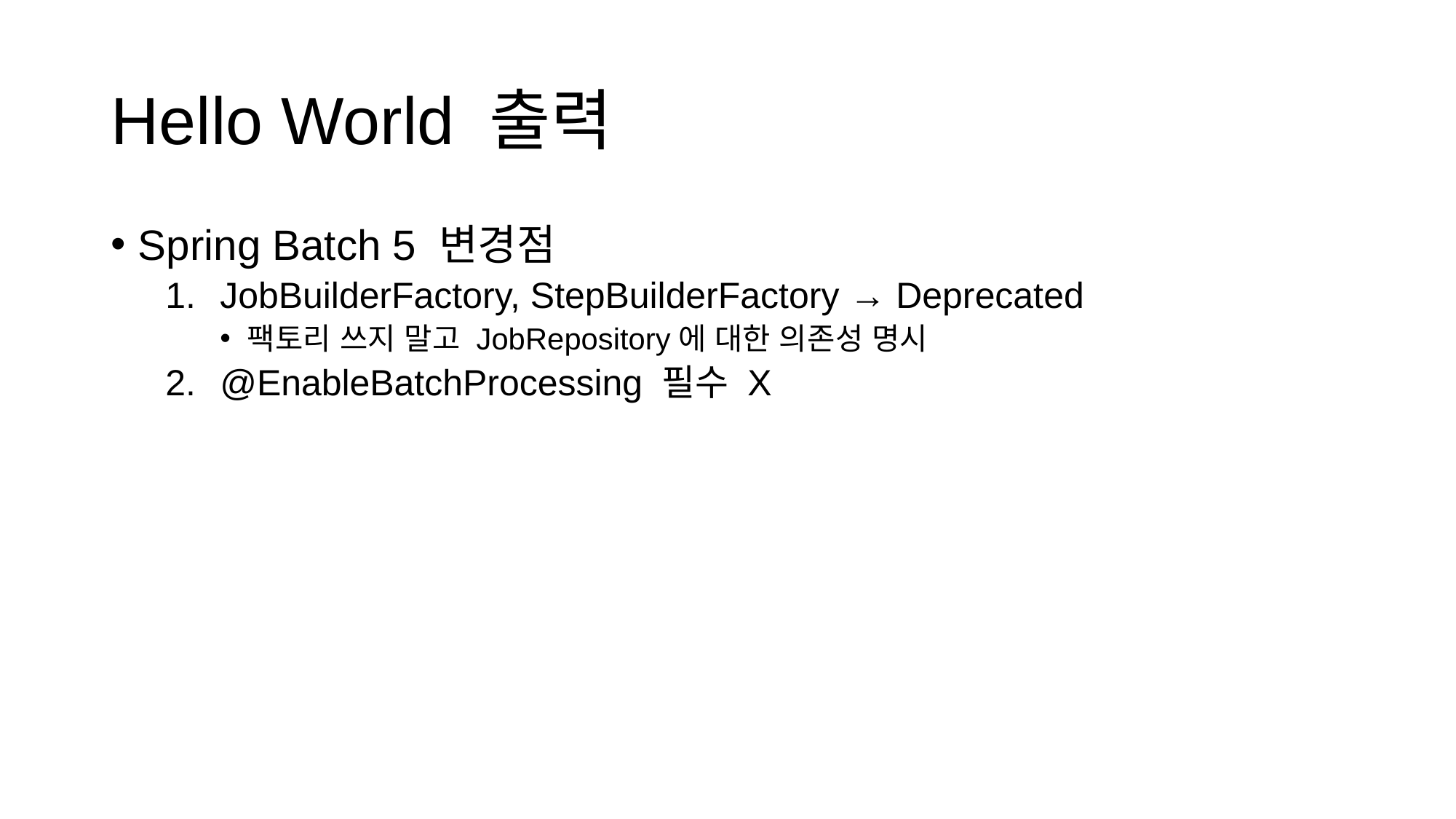

# Hello World 출력
Spring Batch 5 변경점
JobBuilderFactory, StepBuilderFactory → Deprecated
팩토리 쓰지 말고 JobRepository에 대한 의존성 명시
@EnableBatchProcessing 필수 X